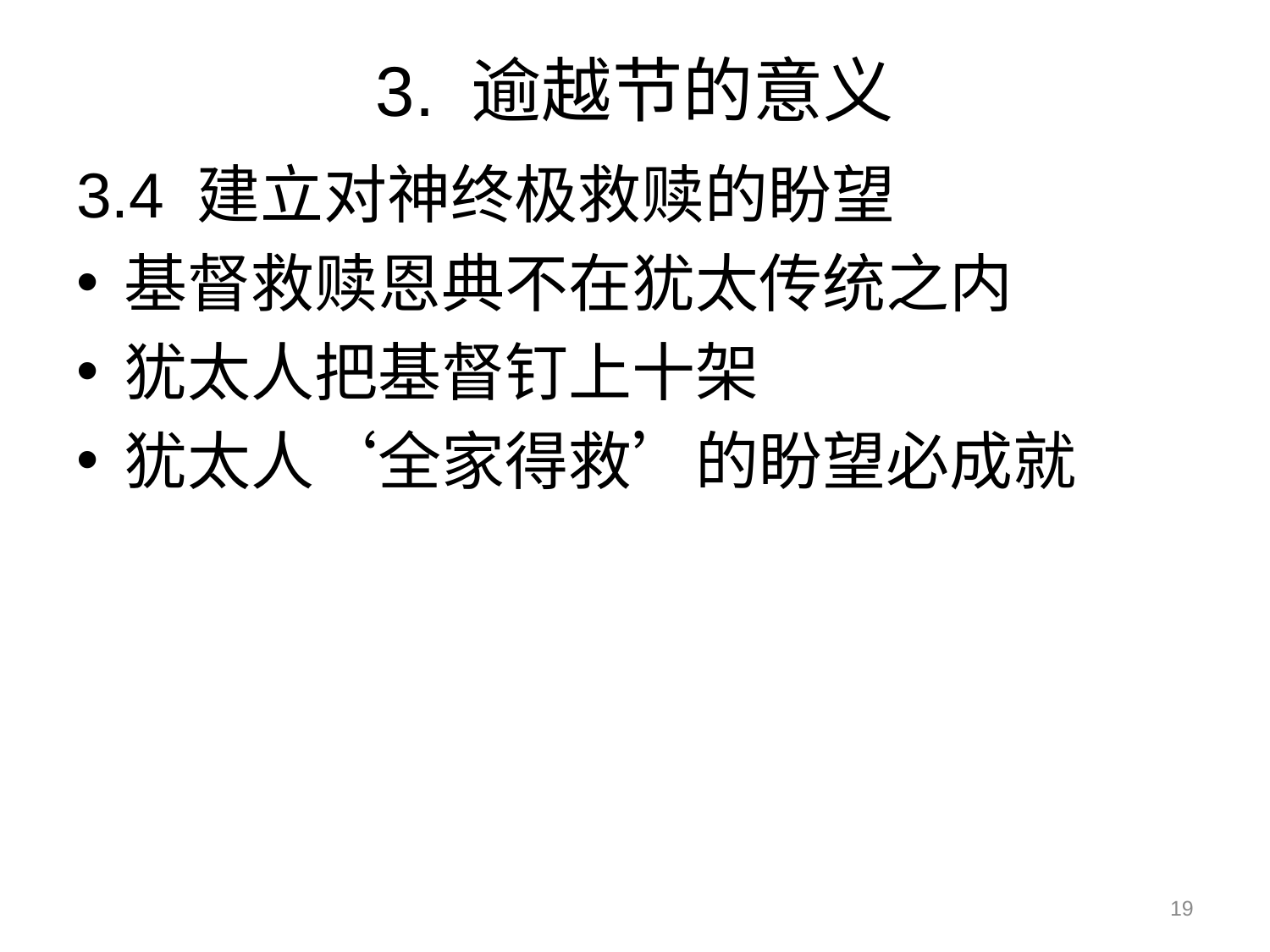

# 3. 逾越节的意义
3.4 建立对神终极救赎的盼望
基督救赎恩典不在犹太传统之内
犹太人把基督钉上十架
犹太人‘全家得救’的盼望必成就

19